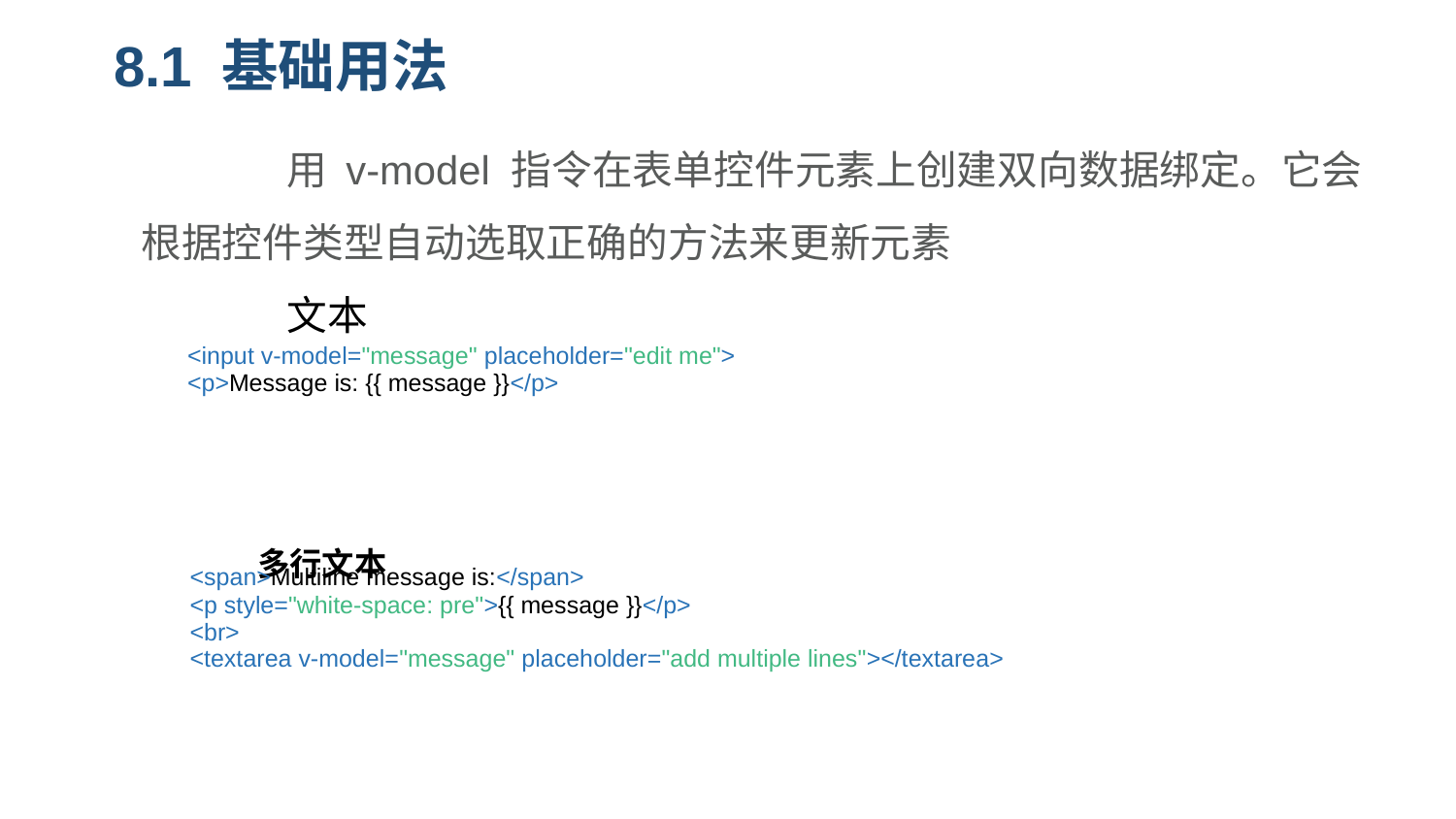

# 8.1 基础用法
	用 v-model 指令在表单控件元素上创建双向数据绑定。它会根据控件类型自动选取正确的方法来更新元素
	文本

	多行文本

| <input v-model="message" placeholder="edit me"> <p>Message is: {{ message }}</p> |
| --- |
| <span>Multiline message is:</span> <p style="white-space: pre">{{ message }}</p> <br> <textarea v-model="message" placeholder="add multiple lines"></textarea> |
| --- |
65